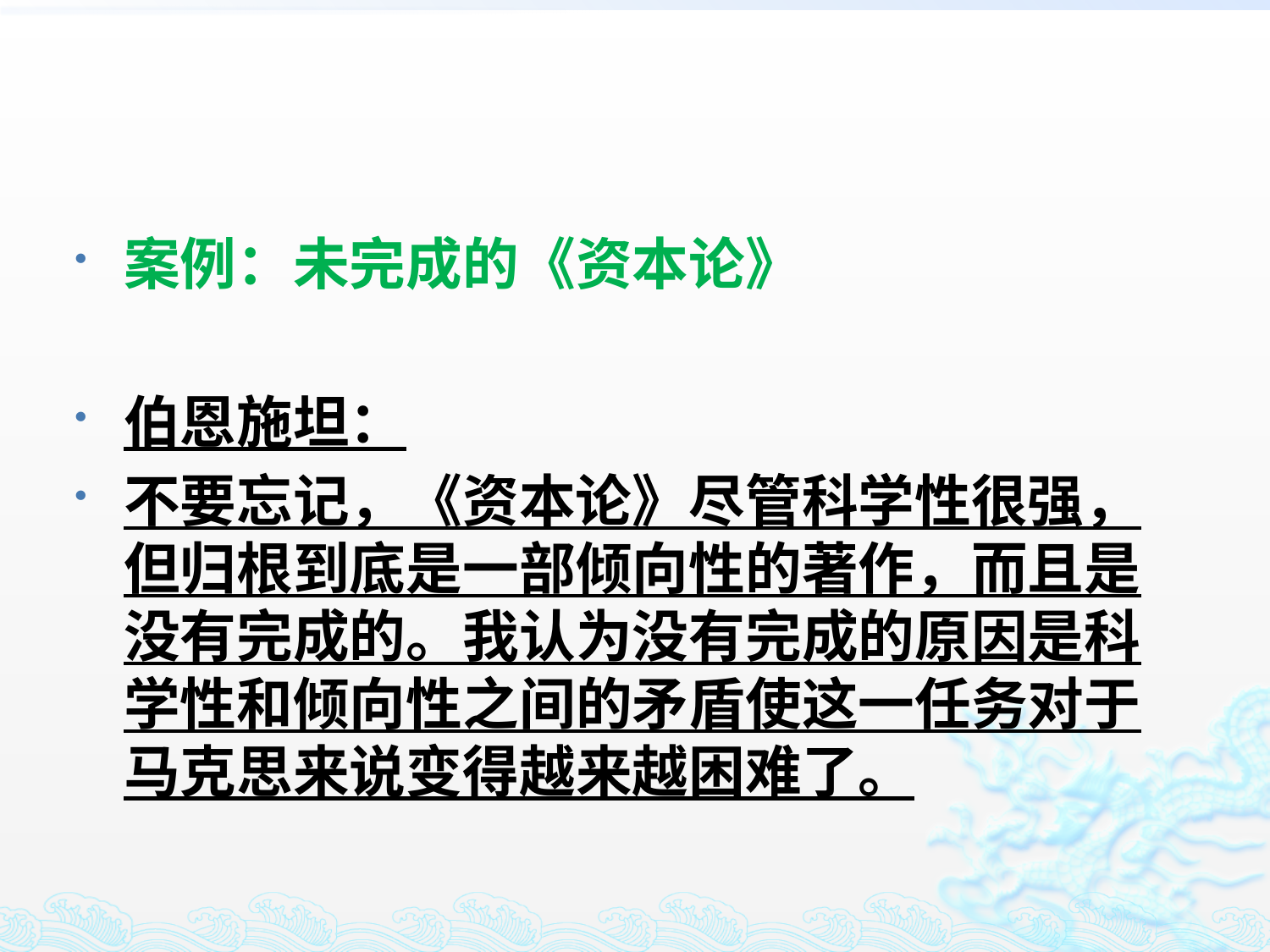

案例：未完成的《资本论》

伯恩施坦：
不要忘记，《资本论》尽管科学性很强，但归根到底是一部倾向性的著作，而且是没有完成的。我认为没有完成的原因是科学性和倾向性之间的矛盾使这一任务对于马克思来说变得越来越困难了。